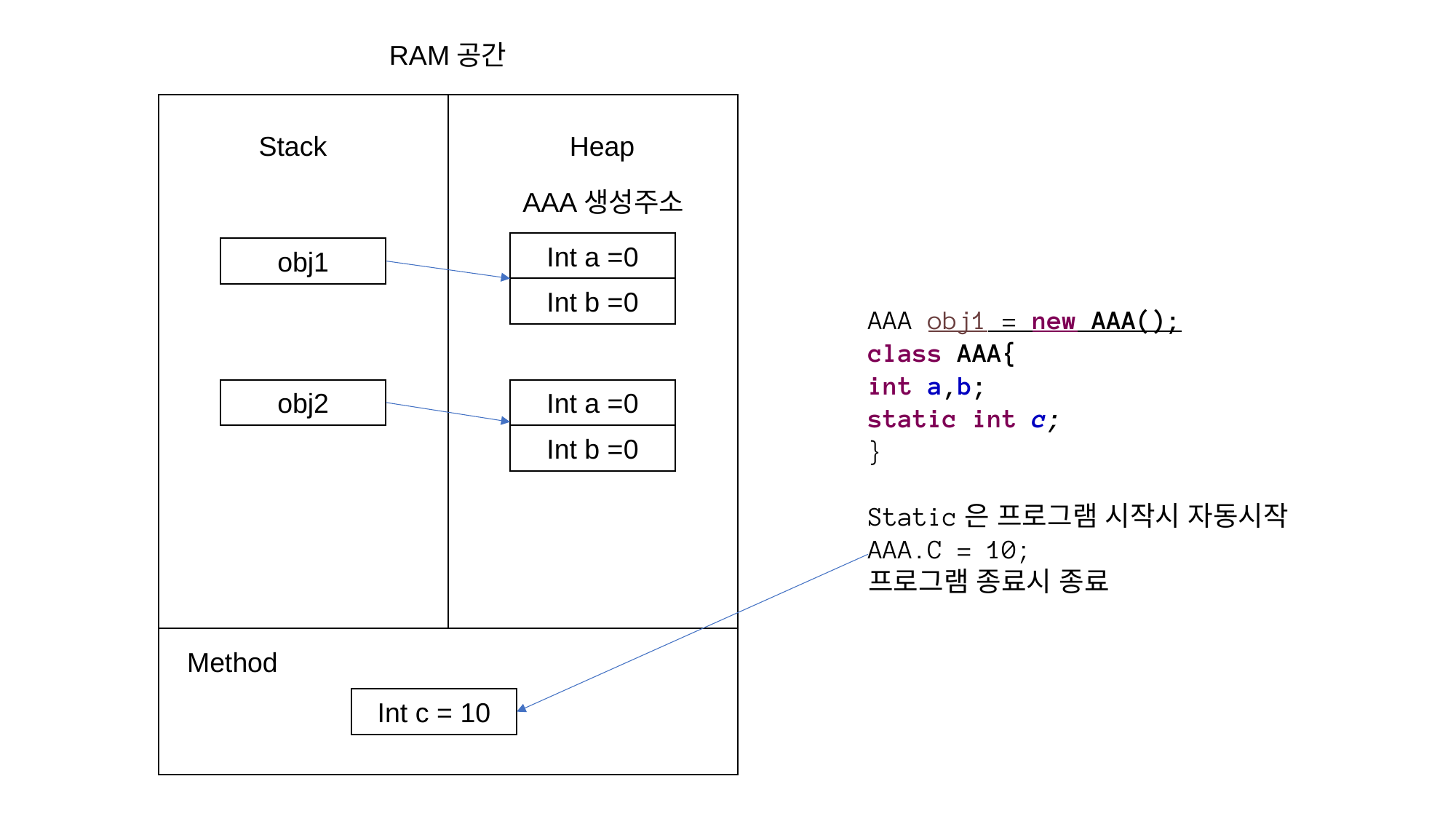

RAM공간

Stack
Heap
AAA생성주소
Int a =0
obj1
Int b =0
AAA obj1 = new AAA();
class AAA{
int a,b;
static int c;
}

Static은 프로그램 시작시 자동시작
AAA.C = 10;
프로그램 종료시 종료
obj2
Int a =0
Int b =0

Method
Int c = 10